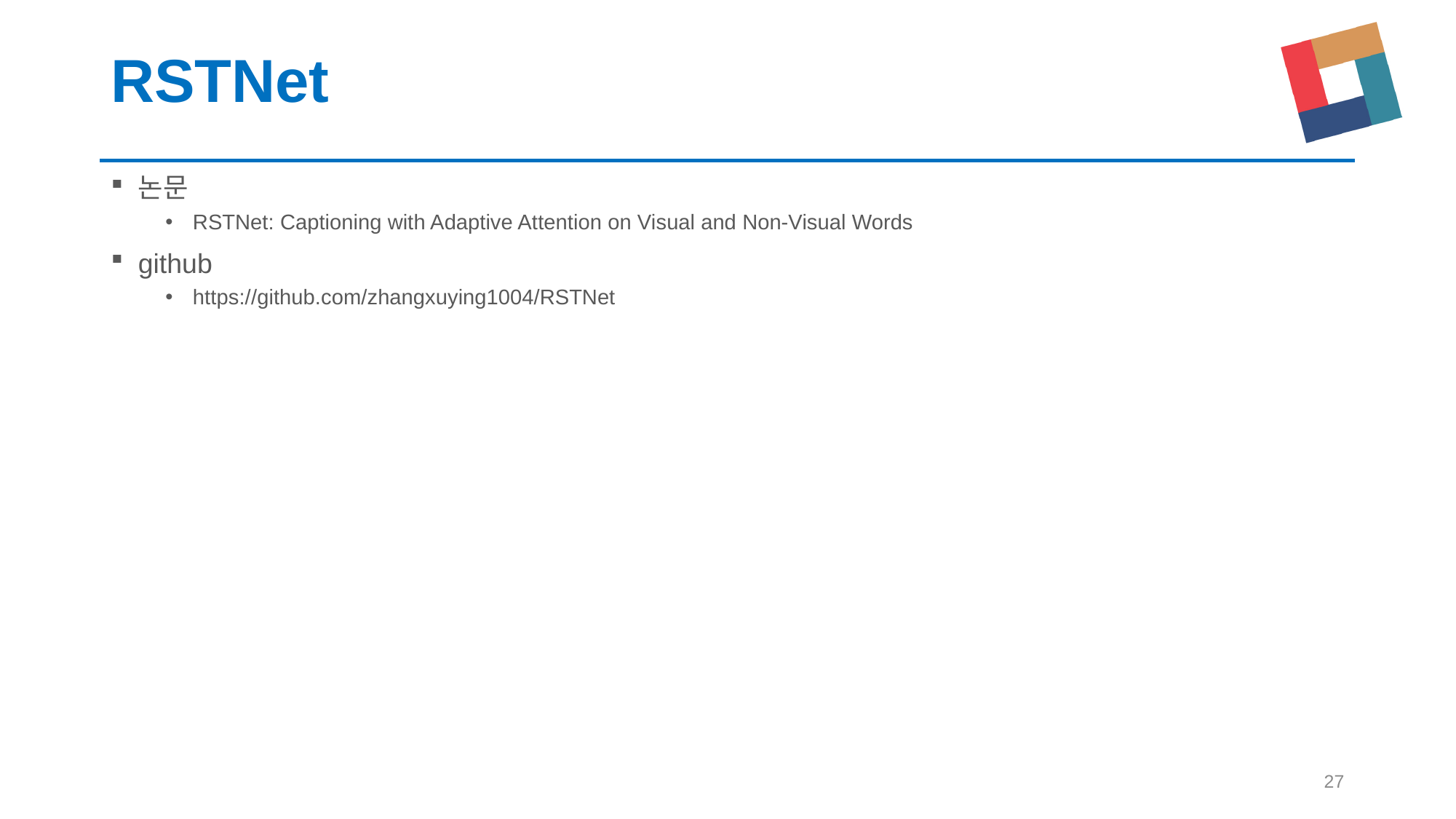

# RSTNet
논문
RSTNet: Captioning with Adaptive Attention on Visual and Non-Visual Words
github
https://github.com/zhangxuying1004/RSTNet
27